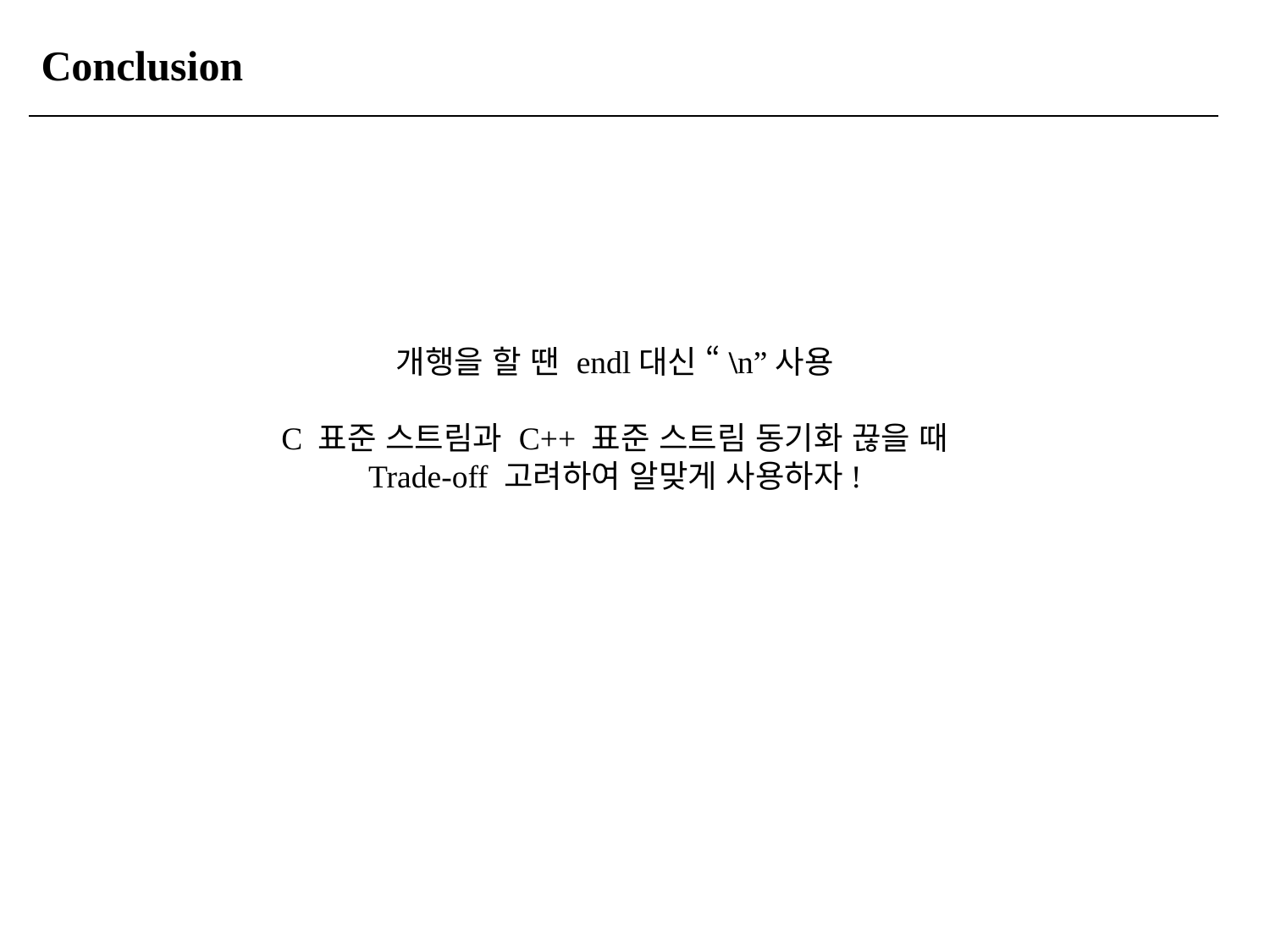

Conclusion
개행을 할 땐 endl대신 “\n”사용

C 표준 스트림과 C++ 표준 스트림 동기화 끊을 때
Trade-off 고려하여 알맞게 사용하자!